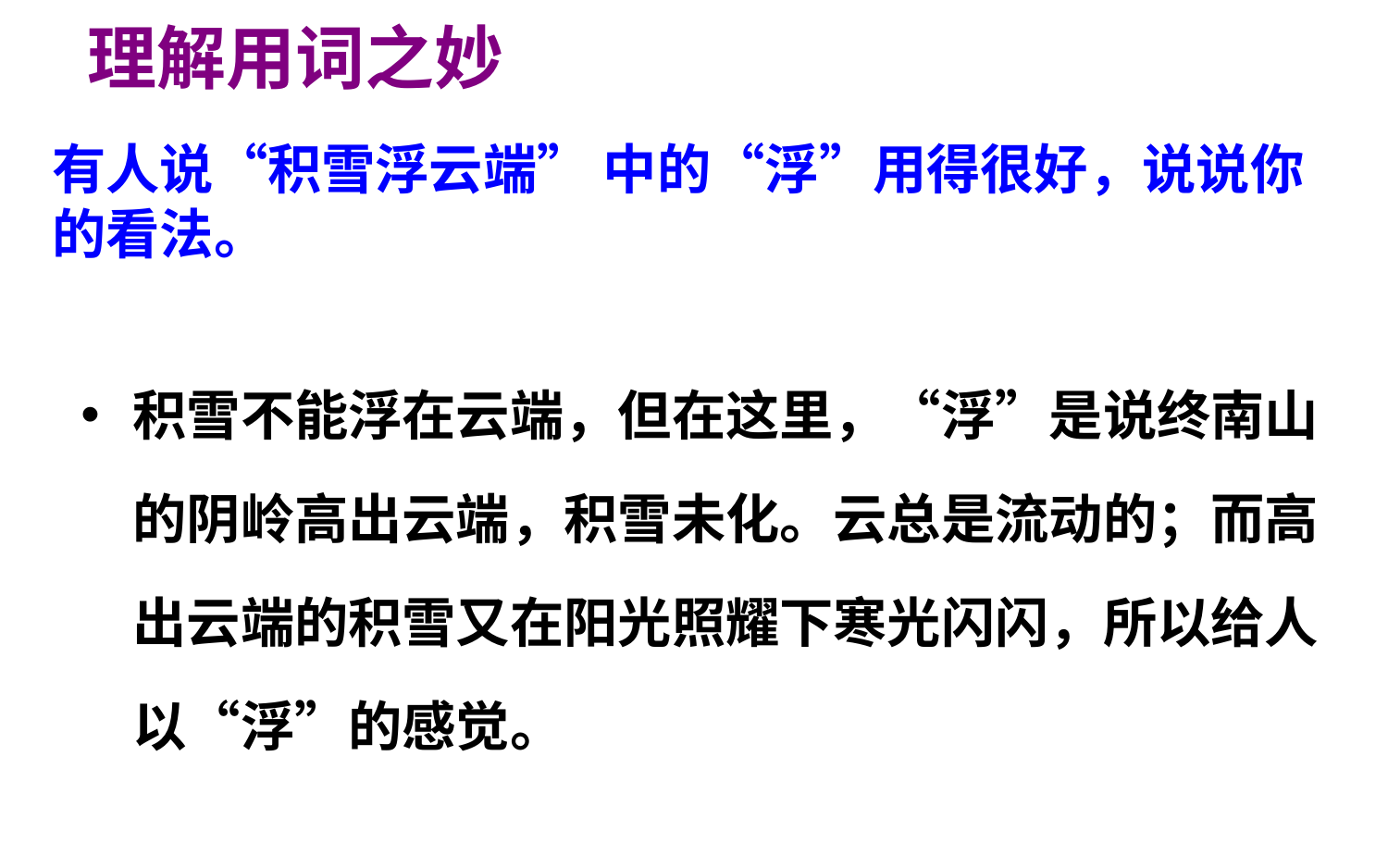

理解用词之妙
有人说“积雪浮云端” 中的“浮”用得很好，说说你的看法。

积雪不能浮在云端，但在这里，“浮”是说终南山的阴岭高出云端，积雪未化。云总是流动的；而高出云端的积雪又在阳光照耀下寒光闪闪，所以给人以“浮”的感觉。